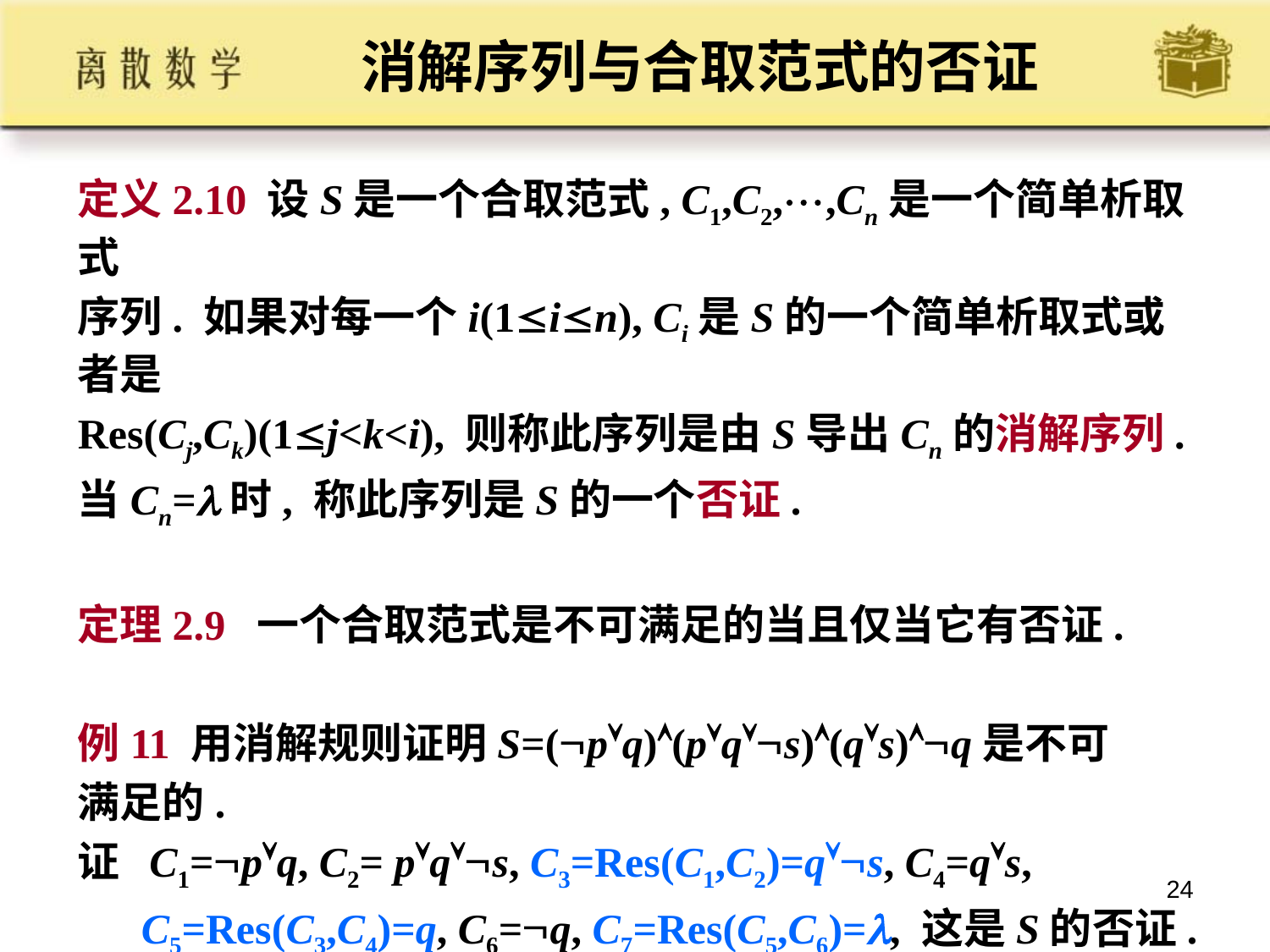

# 消解序列与合取范式的否证
定义2.10 设S是一个合取范式, C1,C2,…,Cn是一个简单析取式
序列. 如果对每一个i(1≤i≤n), Ci是S的一个简单析取式或者是
Res(Cj,Ck)(1≤j<k<i), 则称此序列是由S导出Cn的消解序列.
当Cn=λ时, 称此序列是S的一个否证.

定理2.9  一个合取范式是不可满足的当且仅当它有否证.

例11 用消解规则证明S=(¬p∨q)∧(p∨q∨¬s)∧(q∨s)∧¬q是不可
满足的.
证  C1=¬p∨q, C2= p∨q∨¬s, C3=Res(C1,C2)=q∨¬s, C4=q∨s,
      C5=Res(C3,C4)=q, C6=¬q, C7=Res(C5,C6)=λ, 这是S的否证.
24